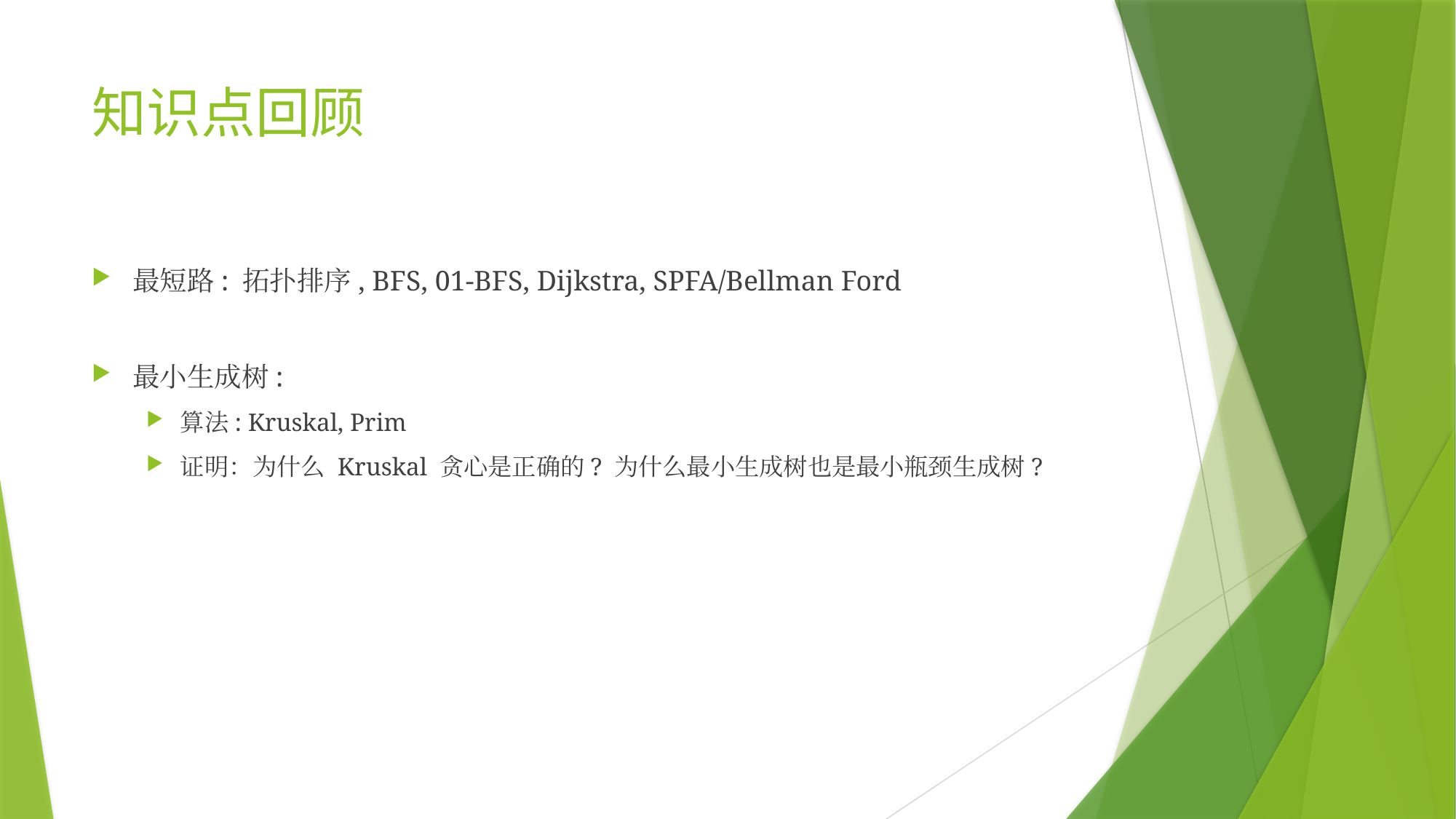

# 知识点回顾
最短路: 拓扑排序, BFS, 01-BFS, Dijkstra, SPFA/Bellman Ford

最小生成树:
算法: Kruskal, Prim
证明：为什么 Kruskal 贪心是正确的? 为什么最小生成树也是最小瓶颈生成树?